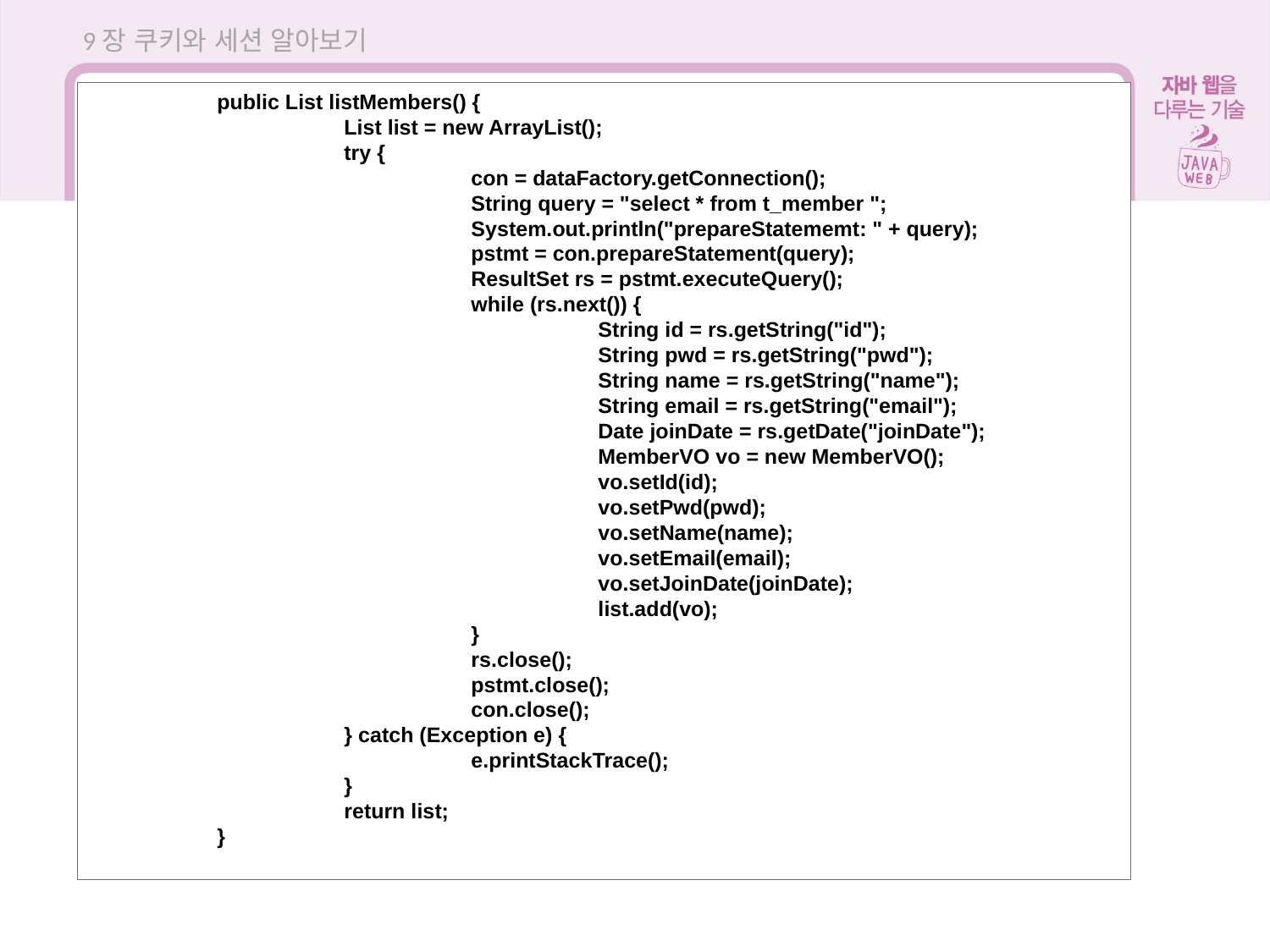

9장 쿠키와 세션 알아보기
	public List listMembers() {
		List list = new ArrayList();
		try {
			con = dataFactory.getConnection();
			String query = "select * from t_member ";
			System.out.println("prepareStatememt: " + query);
			pstmt = con.prepareStatement(query);
			ResultSet rs = pstmt.executeQuery();
			while (rs.next()) {
				String id = rs.getString("id");
				String pwd = rs.getString("pwd");
				String name = rs.getString("name");
				String email = rs.getString("email");
				Date joinDate = rs.getDate("joinDate");
				MemberVO vo = new MemberVO();
				vo.setId(id);
				vo.setPwd(pwd);
				vo.setName(name);
				vo.setEmail(email);
				vo.setJoinDate(joinDate);
				list.add(vo);
			}
			rs.close();
			pstmt.close();
			con.close();
		} catch (Exception e) {
			e.printStackTrace();
		}
		return list;
	}

9.6 세션을 이용한 로그인 예제